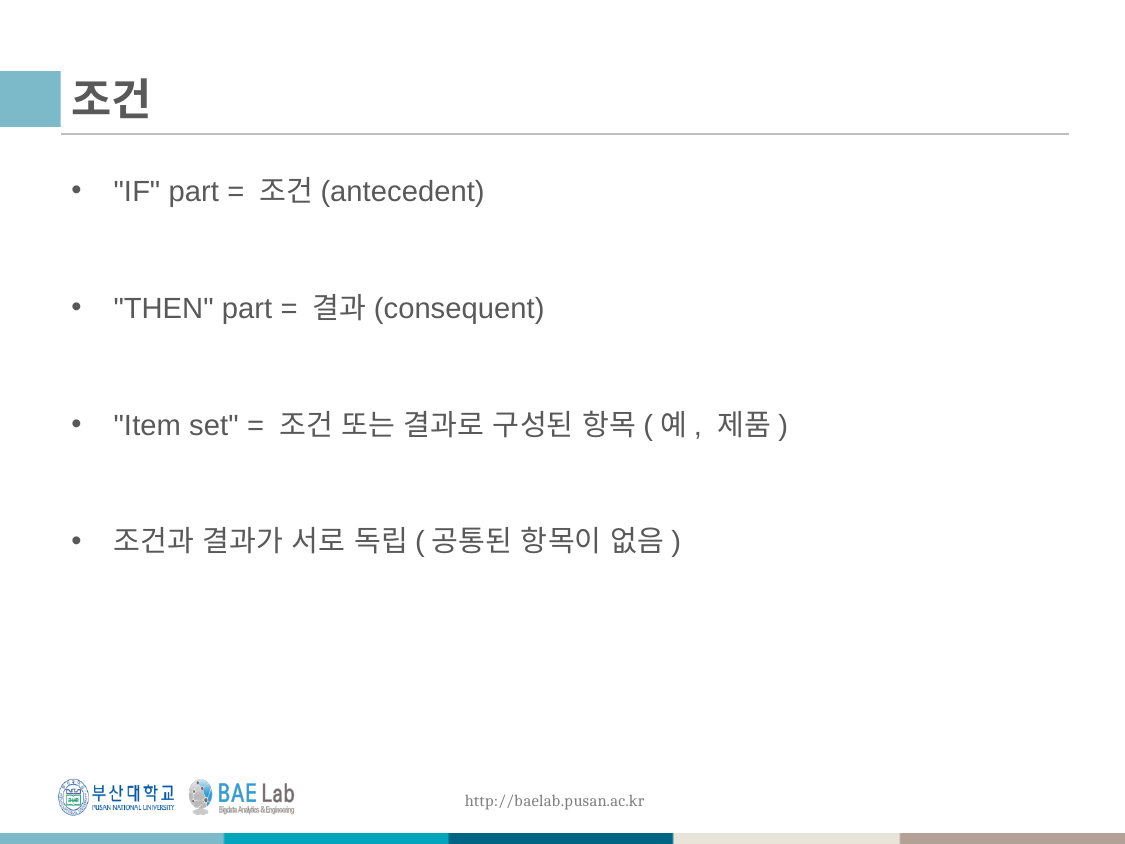

# 조건
"IF" part = 조건(antecedent)

"THEN" part = 결과(consequent)

"Item set" = 조건 또는 결과로 구성된 항목(예, 제품)

조건과 결과가 서로 독립(공통된 항목이 없음)